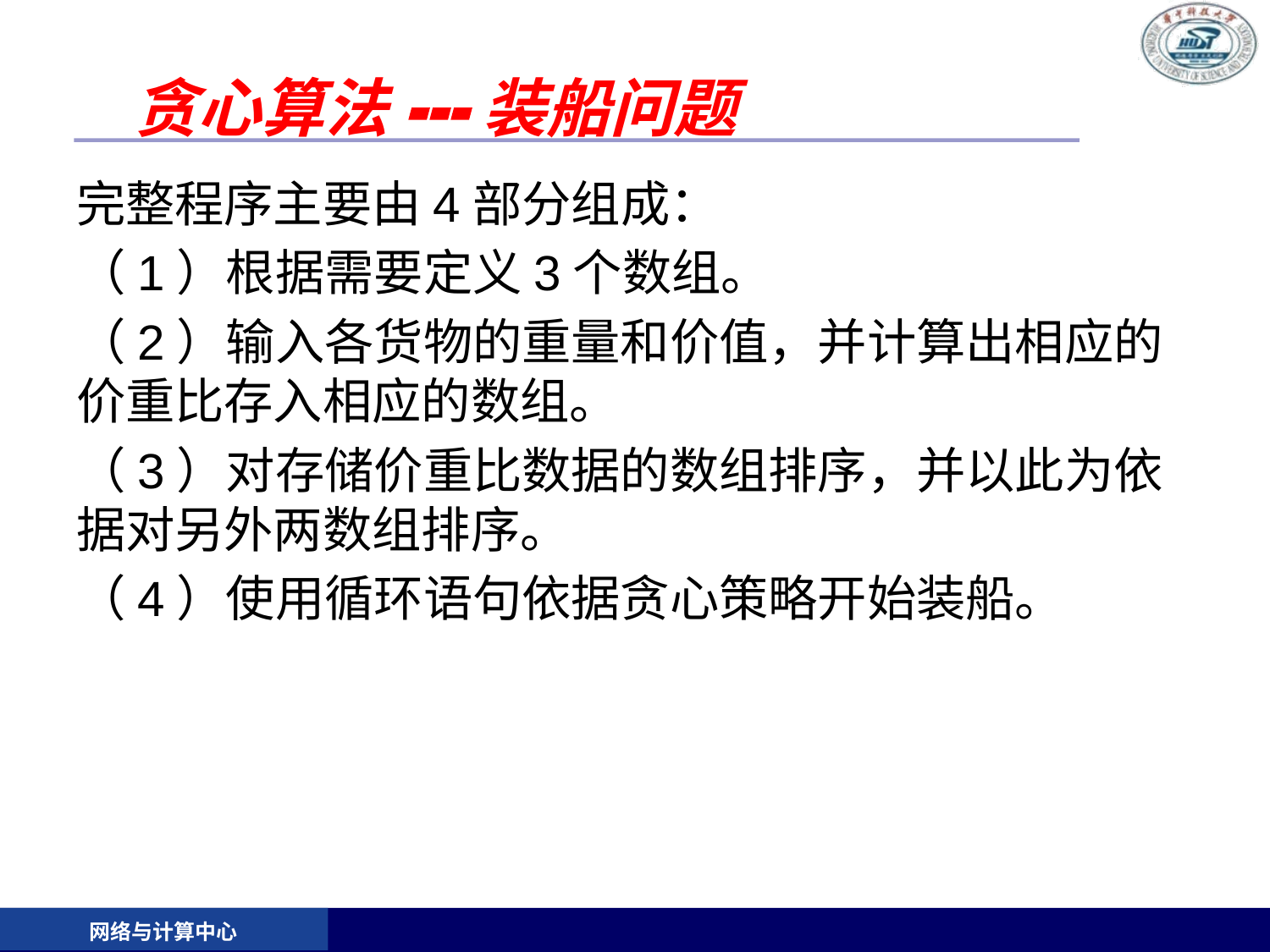

# 贪心算法---装船问题
完整程序主要由4部分组成：
（1）根据需要定义3个数组。
（2）输入各货物的重量和价值，并计算出相应的价重比存入相应的数组。
（3）对存储价重比数据的数组排序，并以此为依据对另外两数组排序。
（4）使用循环语句依据贪心策略开始装船。

网络与计算中心